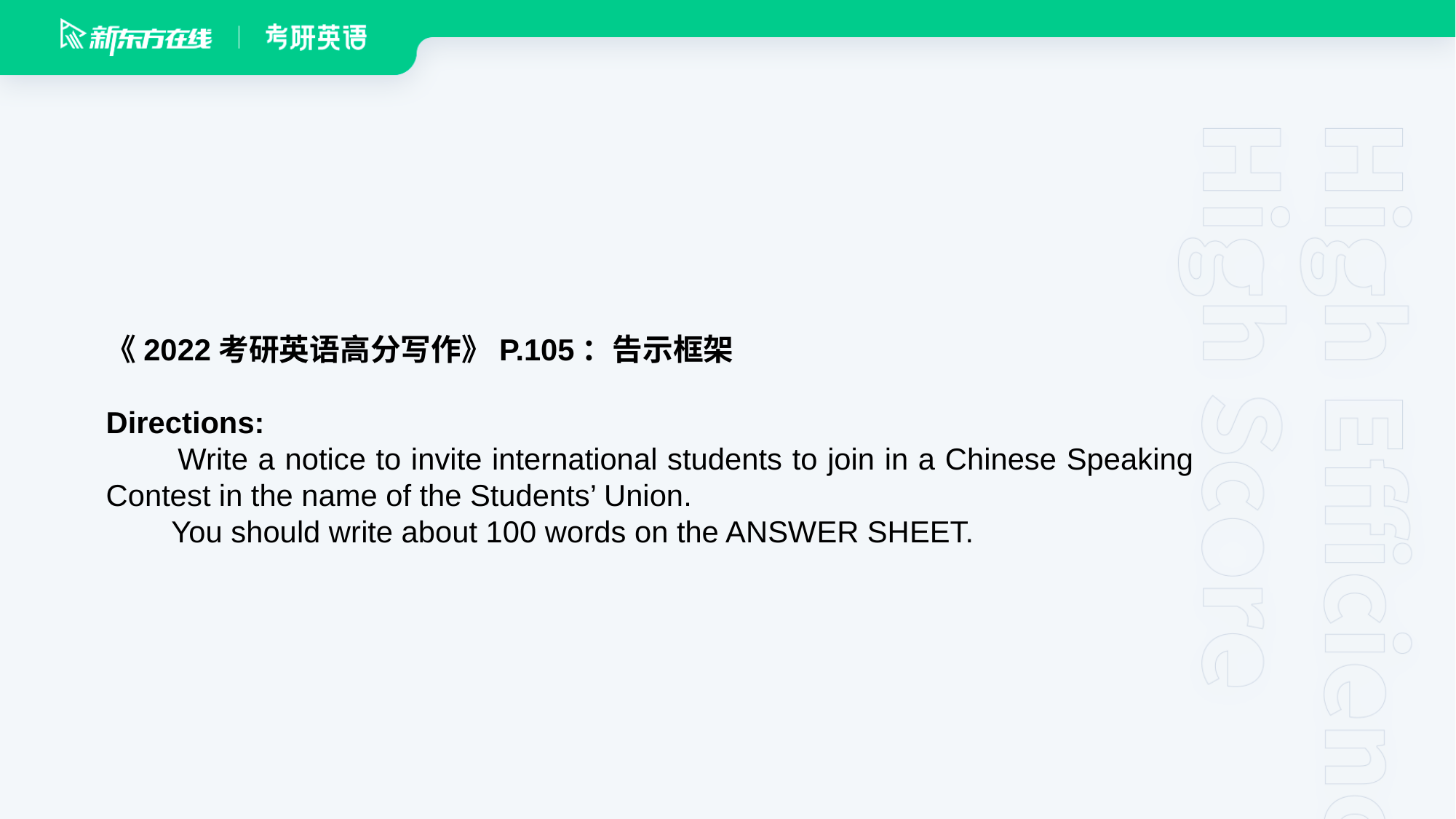

《2022考研英语高分写作》P.105：告示框架

Directions:
    Write a notice to invite international students to join in a Chinese Speaking Contest in the name of the Students’ Union.
    You should write about 100 words on the ANSWER SHEET.